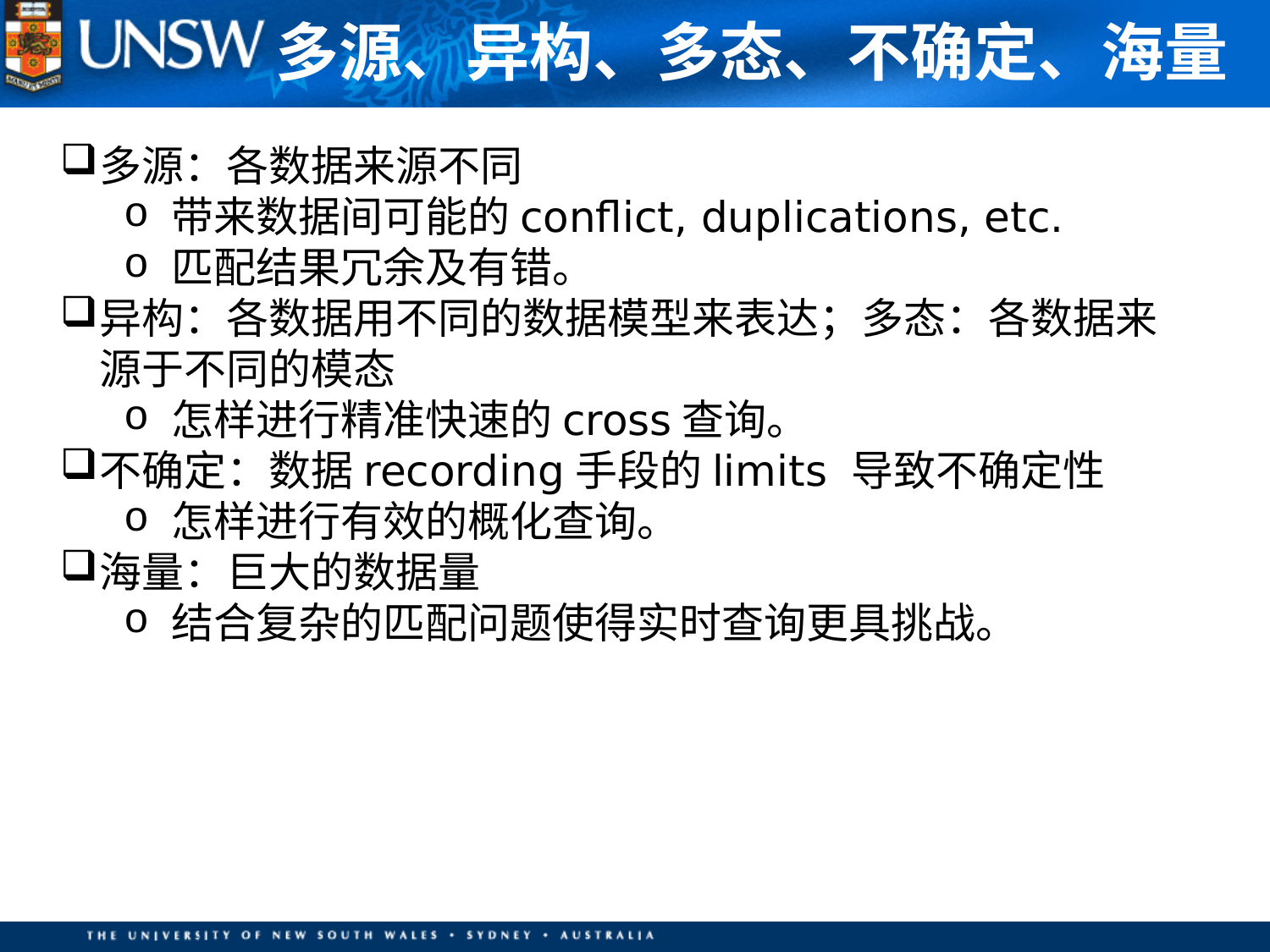

# 多源、异构、多态、不确定、海量
多源：各数据来源不同
带来数据间可能的conflict, duplications, etc.
匹配结果冗余及有错。
异构：各数据用不同的数据模型来表达；多态：各数据来源于不同的模态
怎样进行精准快速的cross查询。
不确定：数据recording手段的limits 导致不确定性
怎样进行有效的概化查询。
海量：巨大的数据量
结合复杂的匹配问题使得实时查询更具挑战。